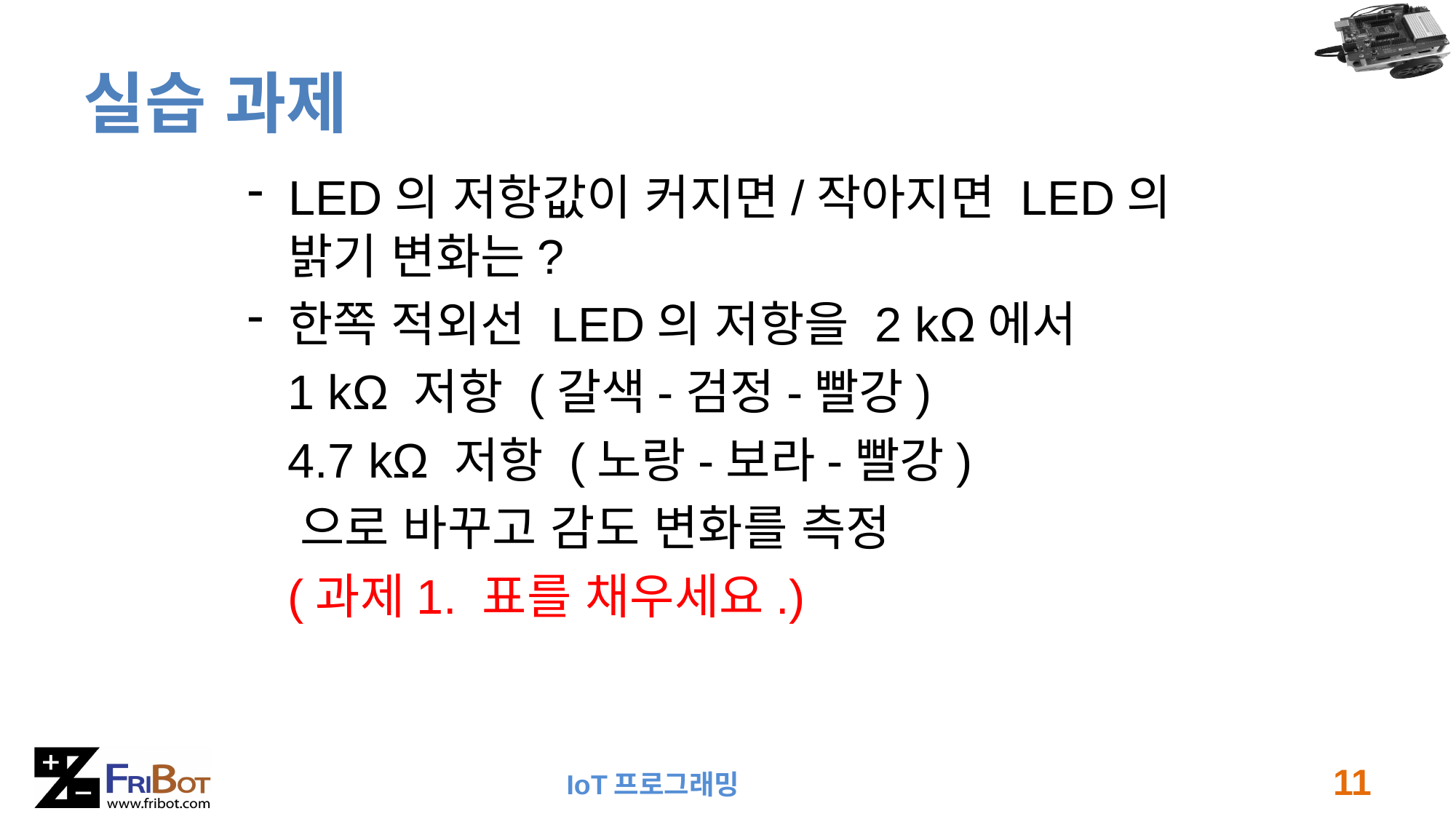

# 실습 과제
LED의 저항값이 커지면/작아지면 LED의 밝기 변화는?
한쪽 적외선 LED의 저항을 2 kΩ에서
   1 kΩ 저항 (갈색-검정-빨강)
   4.7 kΩ 저항 (노랑-보라-빨강)
   으로 바꾸고 감도 변화를 측정
   (과제1. 표를 채우세요.)

11